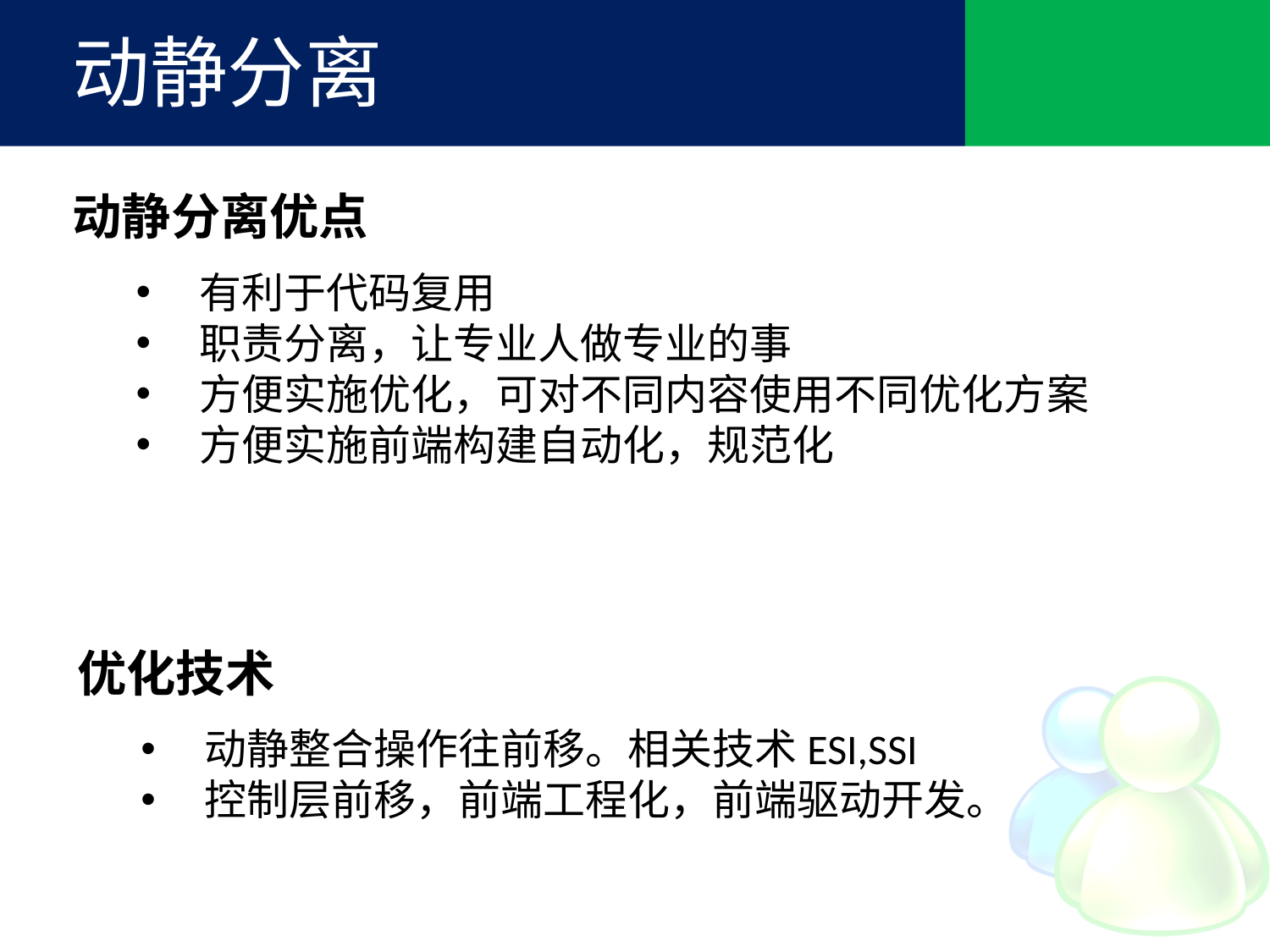

动静分离
动静分离优点
有利于代码复用
职责分离，让专业人做专业的事
方便实施优化，可对不同内容使用不同优化方案
方便实施前端构建自动化，规范化

优化技术
动静整合操作往前移。相关技术ESI,SSI
控制层前移，前端工程化，前端驱动开发。